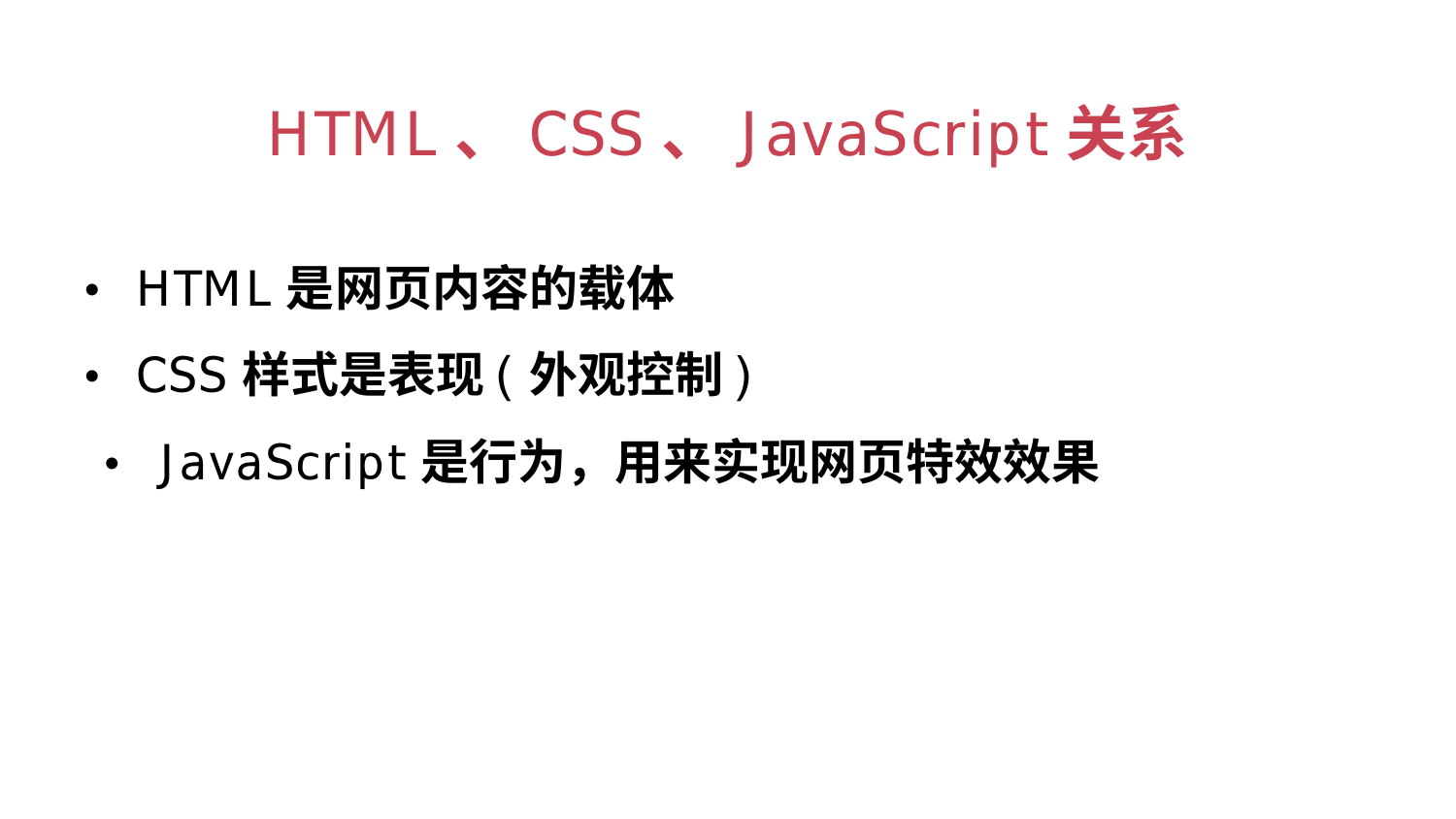

HTML、CSS、JavaScript关系
•   HTML是网页内容的载体

•   CSS样式是表现(外观控制)
•   JavaScript是行为，用来实现网页特效效果